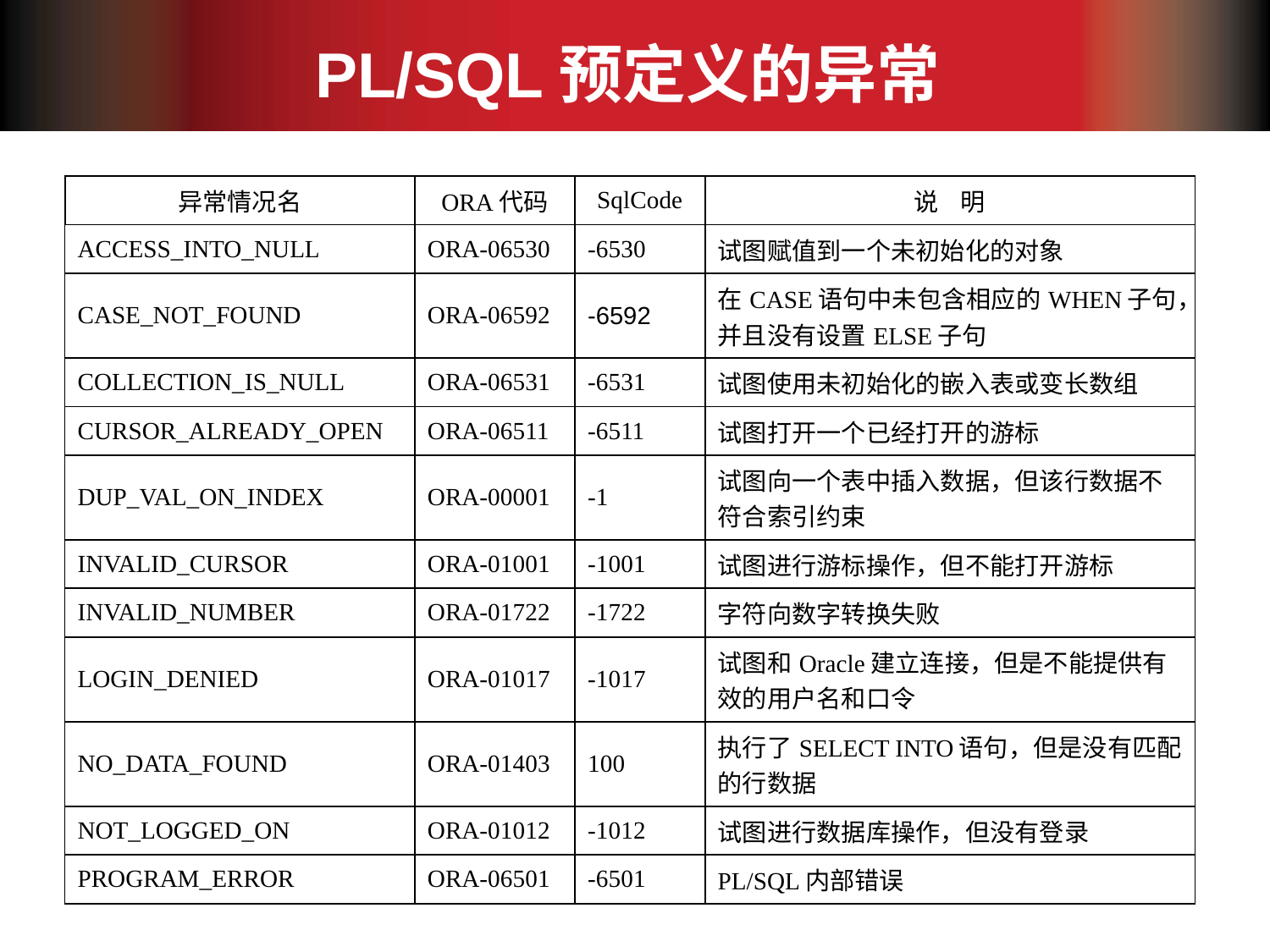

# PL/SQL预定义的异常
| 异常情况名 | ORA代码 | SqlCode | 说 明 |
| --- | --- | --- | --- |
| ACCESS\_INTO\_NULL | ORA-06530 | -6530 | 试图赋值到一个未初始化的对象 |
| CASE\_NOT\_FOUND | ORA-06592 | -6592 | 在CASE语句中未包含相应的WHEN子句，并且没有设置ELSE子句 |
| COLLECTION\_IS\_NULL | ORA-06531 | -6531 | 试图使用未初始化的嵌入表或变长数组 |
| CURSOR\_ALREADY\_OPEN | ORA-06511 | -6511 | 试图打开一个已经打开的游标 |
| DUP\_VAL\_ON\_INDEX | ORA-00001 | -1 | 试图向一个表中插入数据，但该行数据不符合索引约束 |
| INVALID\_CURSOR | ORA-01001 | -1001 | 试图进行游标操作，但不能打开游标 |
| INVALID\_NUMBER | ORA-01722 | -1722 | 字符向数字转换失败 |
| LOGIN\_DENIED | ORA-01017 | -1017 | 试图和Oracle建立连接，但是不能提供有效的用户名和口令 |
| NO\_DATA\_FOUND | ORA-01403 | 100 | 执行了SELECT INTO语句，但是没有匹配的行数据 |
| NOT\_LOGGED\_ON | ORA-01012 | -1012 | 试图进行数据库操作，但没有登录 |
| PROGRAM\_ERROR | ORA-06501 | -6501 | PL/SQL内部错误 |